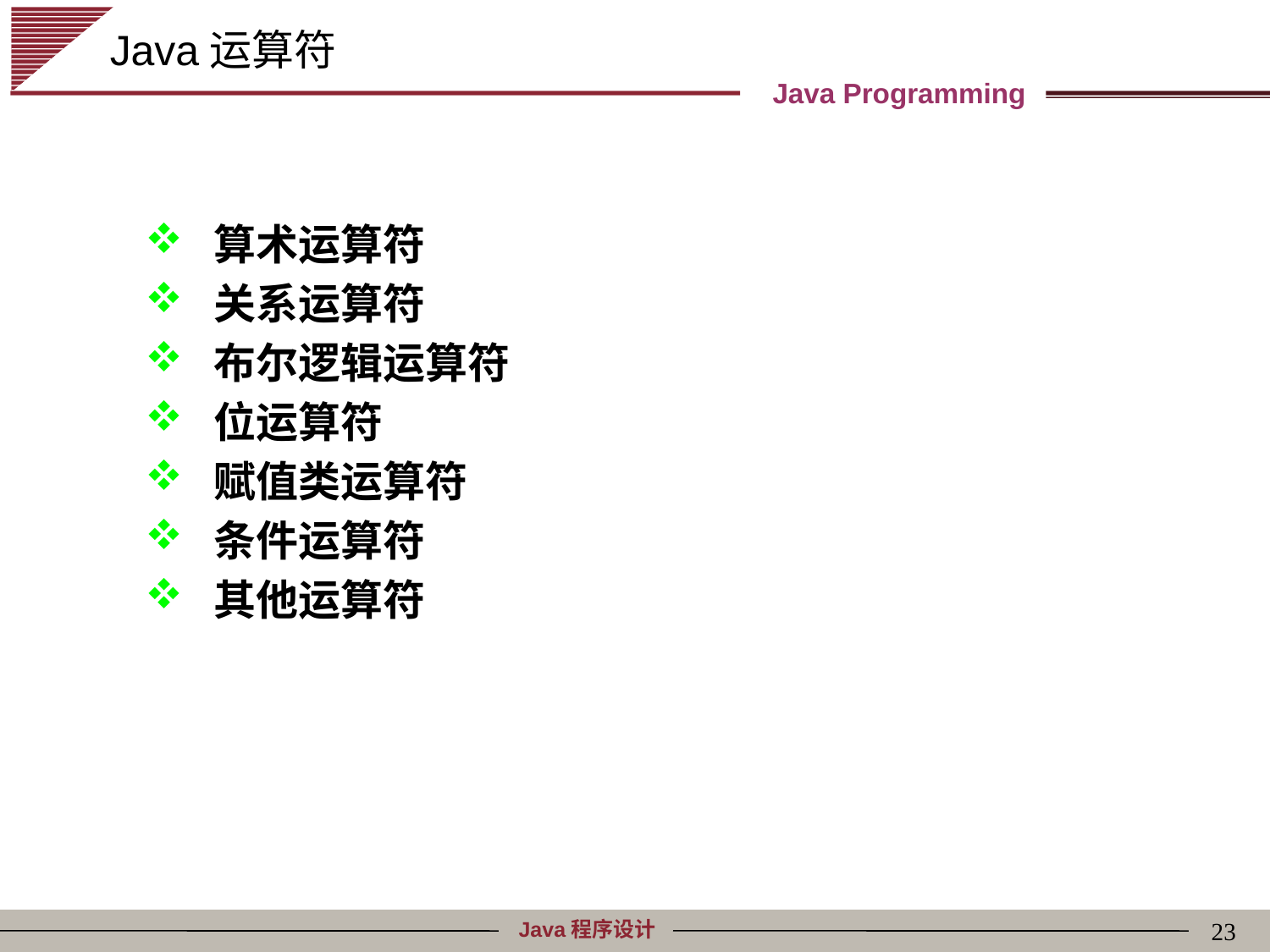

# Java运算符
算术运算符
关系运算符
布尔逻辑运算符
位运算符
赋值类运算符
条件运算符
其他运算符